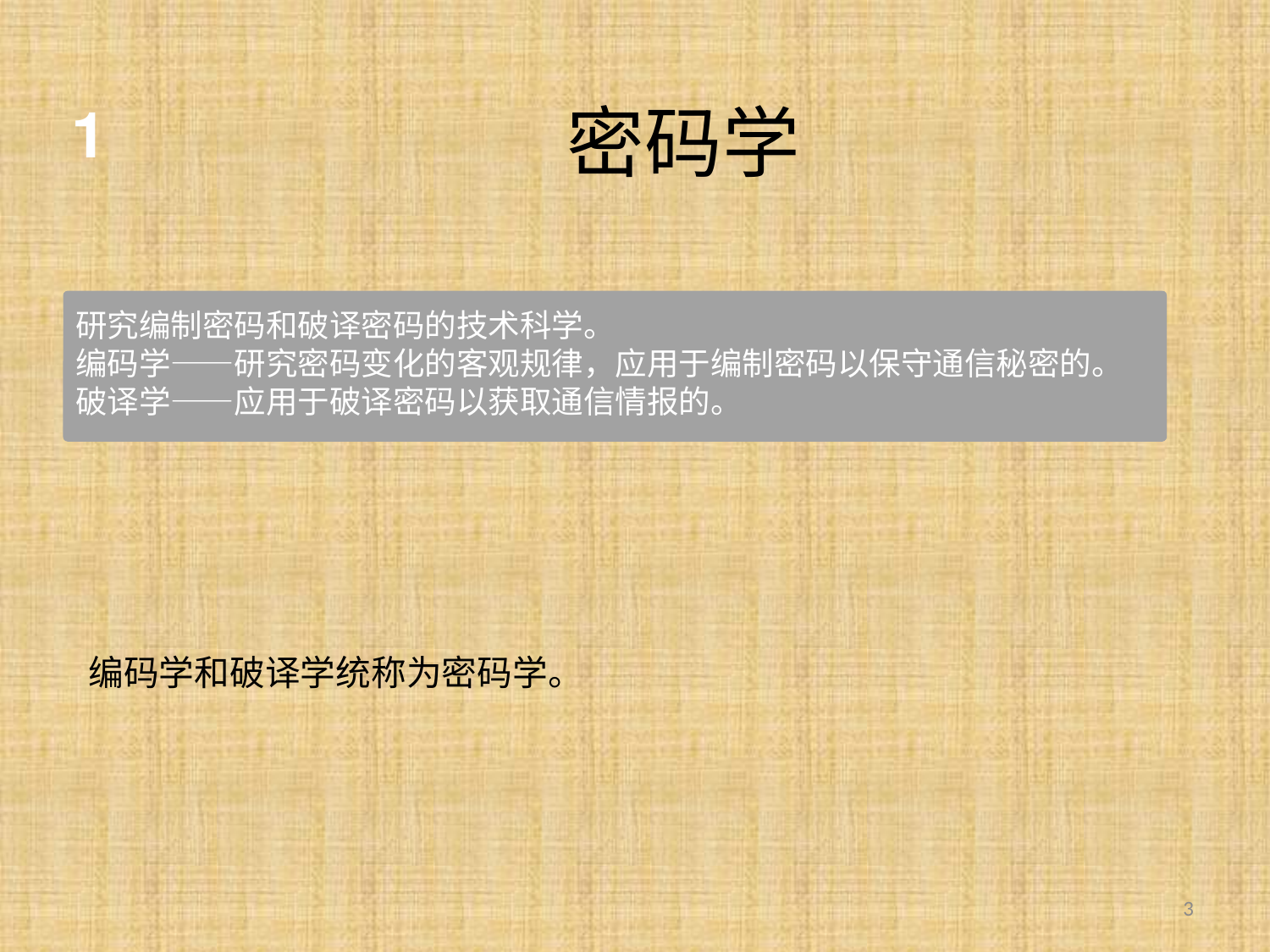

密码学
1

研究编制密码和破译密码的技术科学。
编码学——研究密码变化的客观规律，应用于编制密码以保守通信秘密的。
破译学——应用于破译密码以获取通信情报的。
编码学和破译学统称为密码学。
3